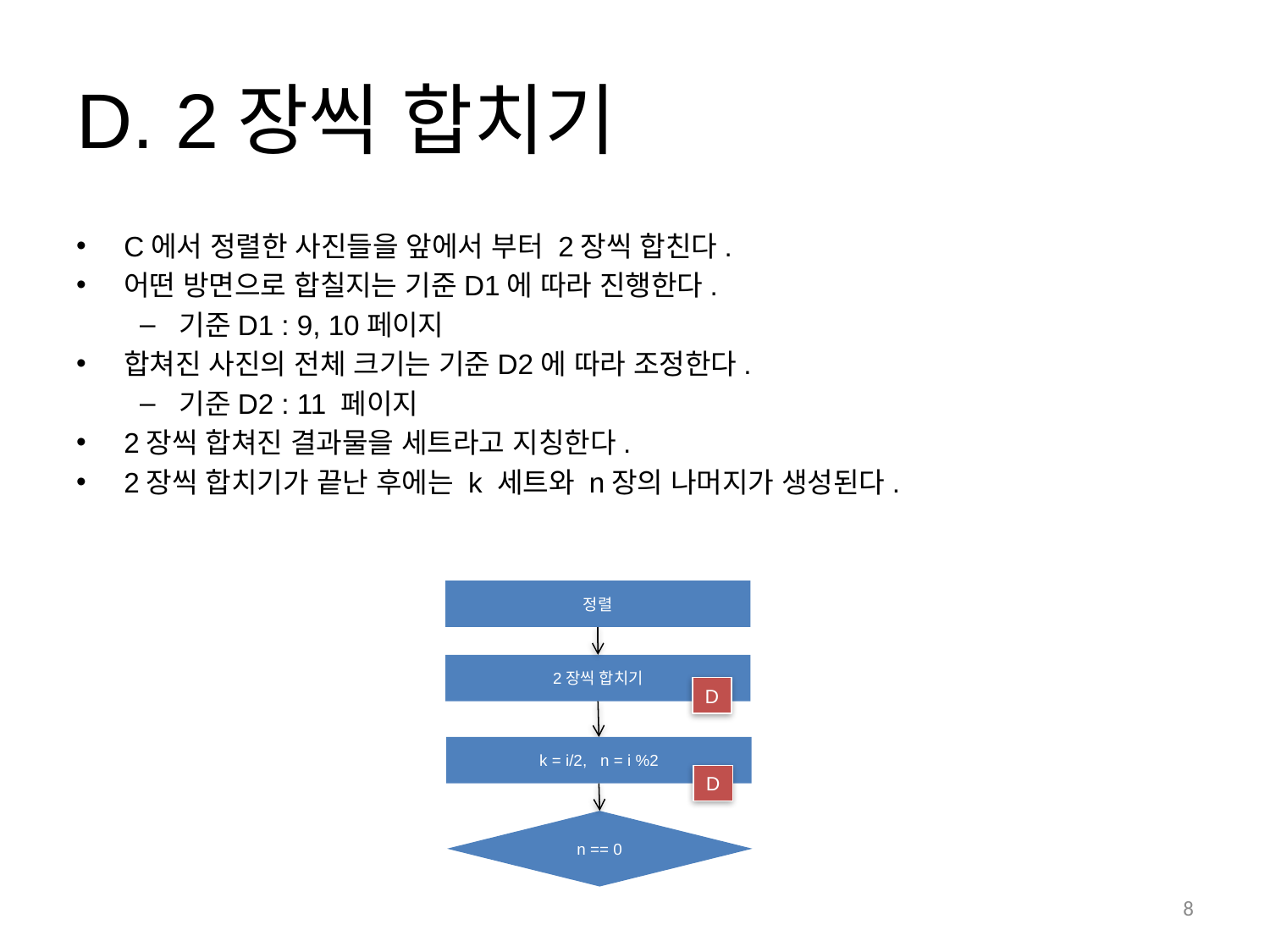

# D. 2장씩 합치기
C에서 정렬한 사진들을 앞에서 부터 2장씩 합친다.
어떤 방면으로 합칠지는 기준D1에 따라 진행한다.
기준D1 : 9, 10페이지
합쳐진 사진의 전체 크기는 기준D2에 따라 조정한다.
기준D2 : 11 페이지
2장씩 합쳐진 결과물을 세트라고 지칭한다.
2장씩 합치기가 끝난 후에는 k 세트와 n장의 나머지가 생성된다.
정렬
2장씩 합치기
D
k = i/2,   n = i %2
D
n == 0
8